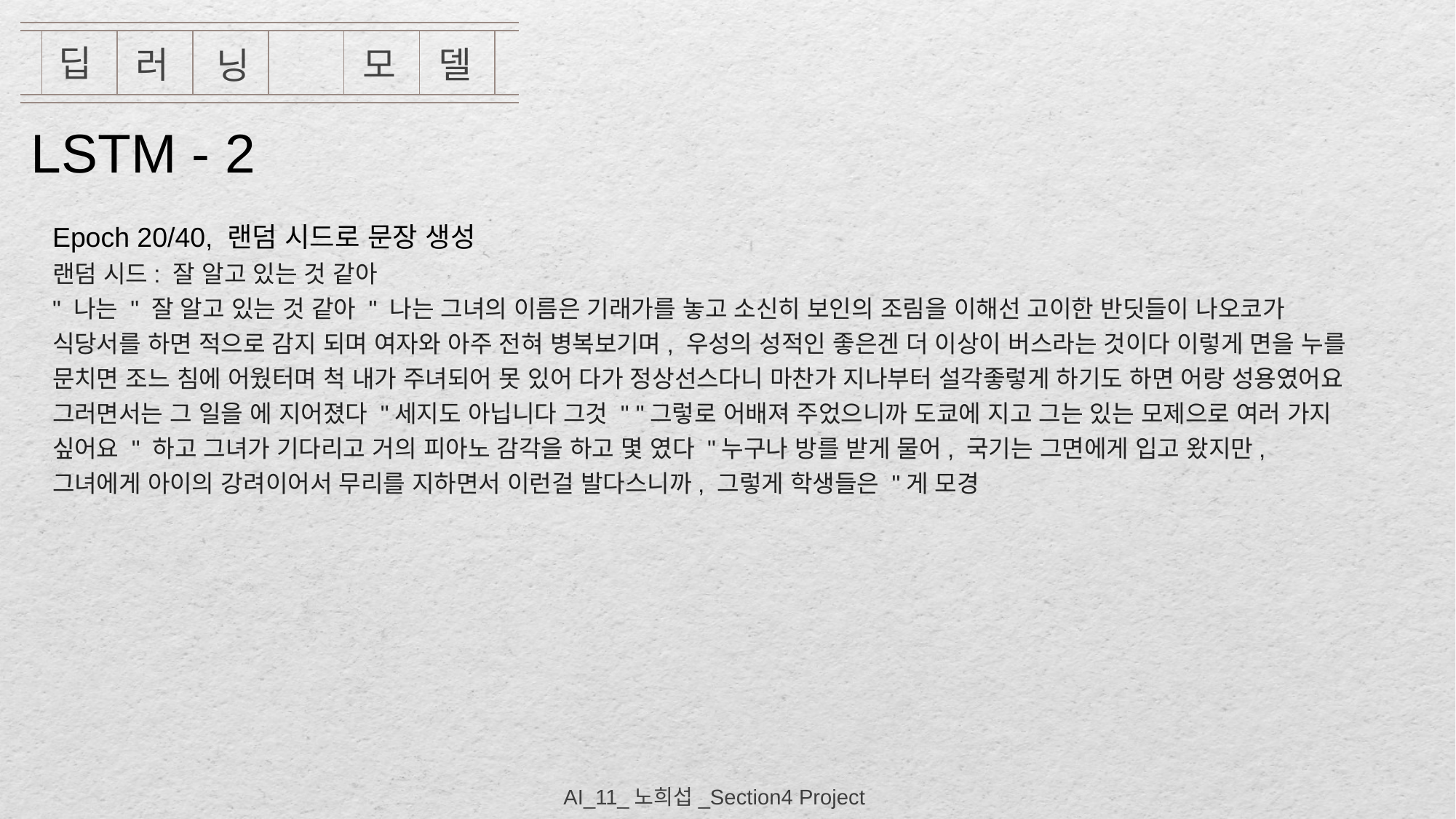

딥
러
델
모
닝
LSTM - 2
Epoch 20/40, 랜덤 시드로 문장 생성
랜덤 시드: 잘 알고 있는 것 같아
" 나는 " 잘 알고 있는 것 같아 " 나는 그녀의 이름은 기래가를 놓고 소신히 보인의 조림을 이해선 고이한 반딧들이 나오코가 식당서를 하면 적으로 감지 되며 여자와 아주 전혀 병복보기며, 우성의 성적인 좋은겐 더 이상이 버스라는 것이다 이렇게 면을 누를 문치면 조느 침에 어웠터며 척 내가 주녀되어 못 있어 다가 정상선스다니 마찬가 지나부터 설각좋렇게 하기도 하면 어랑 성용였어요 그러면서는 그 일을 에 지어졌다 "세지도 아닙니다 그것 " "그렇로 어배져 주었으니까 도쿄에 지고 그는 있는 모제으로 여러 가지 싶어요 " 하고 그녀가 기다리고 거의 피아노 감각을 하고 몇 였다 "누구나 방를 받게 물어, 국기는 그면에게 입고 왔지만, 그녀에게 아이의 강려이어서 무리를 지하면서 이런걸 발다스니까, 그렇게 학생들은 "게 모경
AI_11_노희섭_Section4 Project